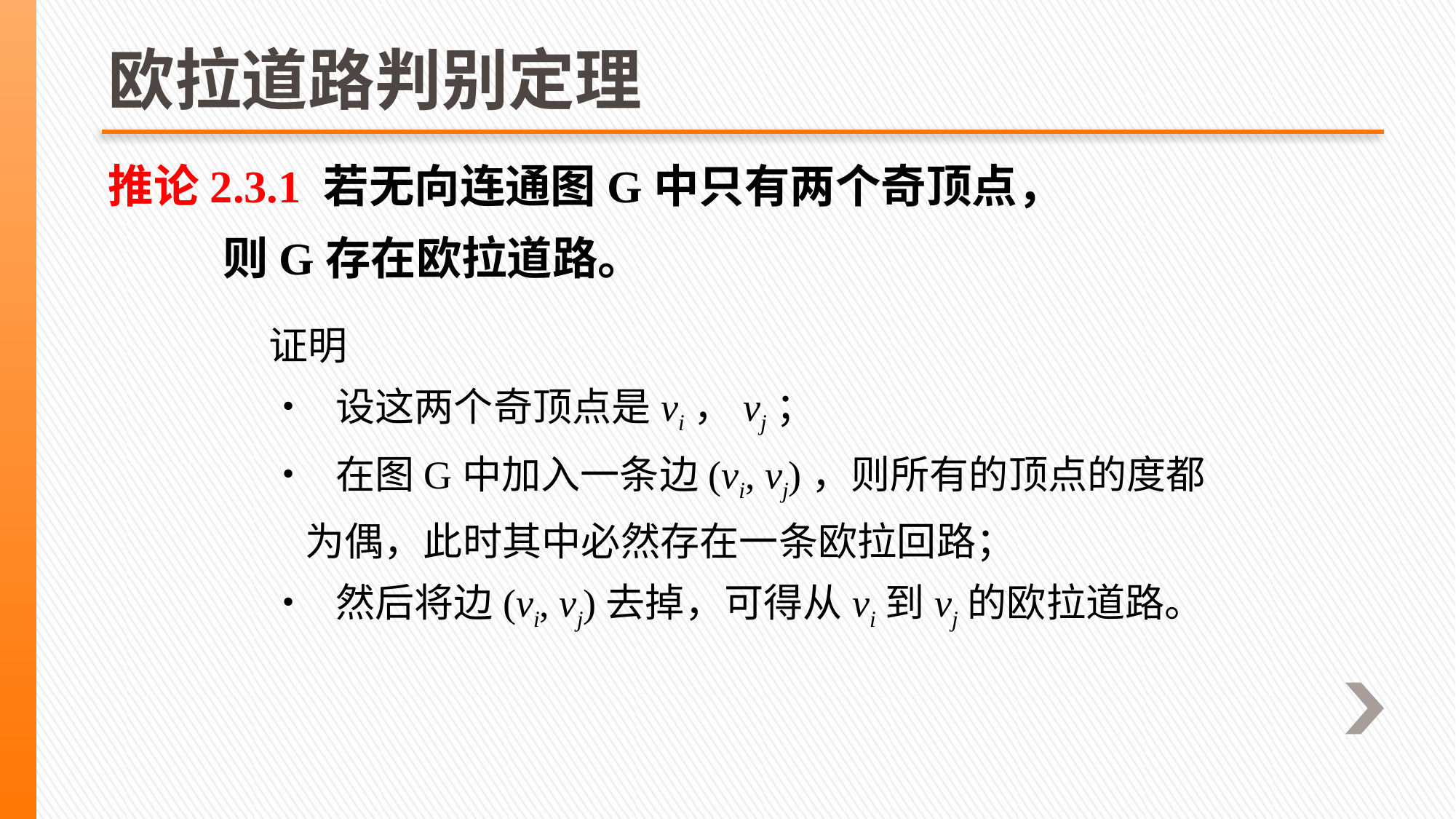

# 欧拉道路判别定理
推论2.3.1 若无向连通图G中只有两个奇顶点，
          则G存在欧拉道路。
证明
•  设这两个奇顶点是vi，vj；
•  在图G中加入一条边(vi, vj)，则所有的顶点的度都
   为偶，此时其中必然存在一条欧拉回路；
•  然后将边(vi, vj)去掉，可得从vi到vj的欧拉道路。